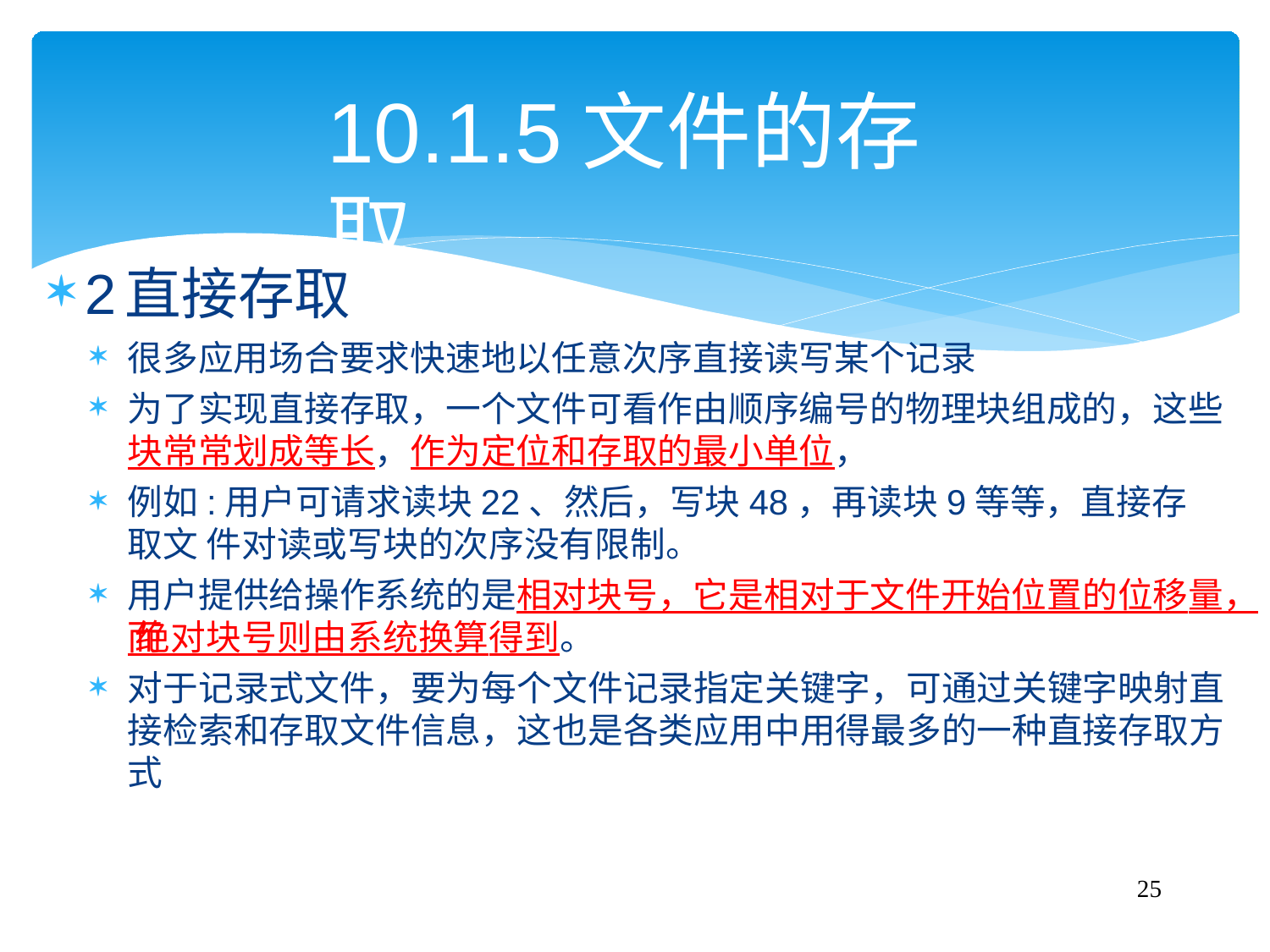

# 10.1.5文件的存取
2	直接存取
很多应用场合要求快速地以任意次序直接读写某个记录
为了实现直接存取，一个文件可看作由顺序编号的物理块组成的，这些 块常常划成等长，作为定位和存取的最小单位，
例如:用户可请求读块22、然后，写块48，再读块9等等，直接存取文 件对读或写块的次序没有限制。
用户提供给操作系统的是相对块号，它是相对于文件开始位置的位移量，而 绝对块号则由系统换算得到。
对于记录式文件，要为每个文件记录指定关键字，可通过关键字映射直 接检索和存取文件信息，这也是各类应用中用得最多的一种直接存取方 式
25